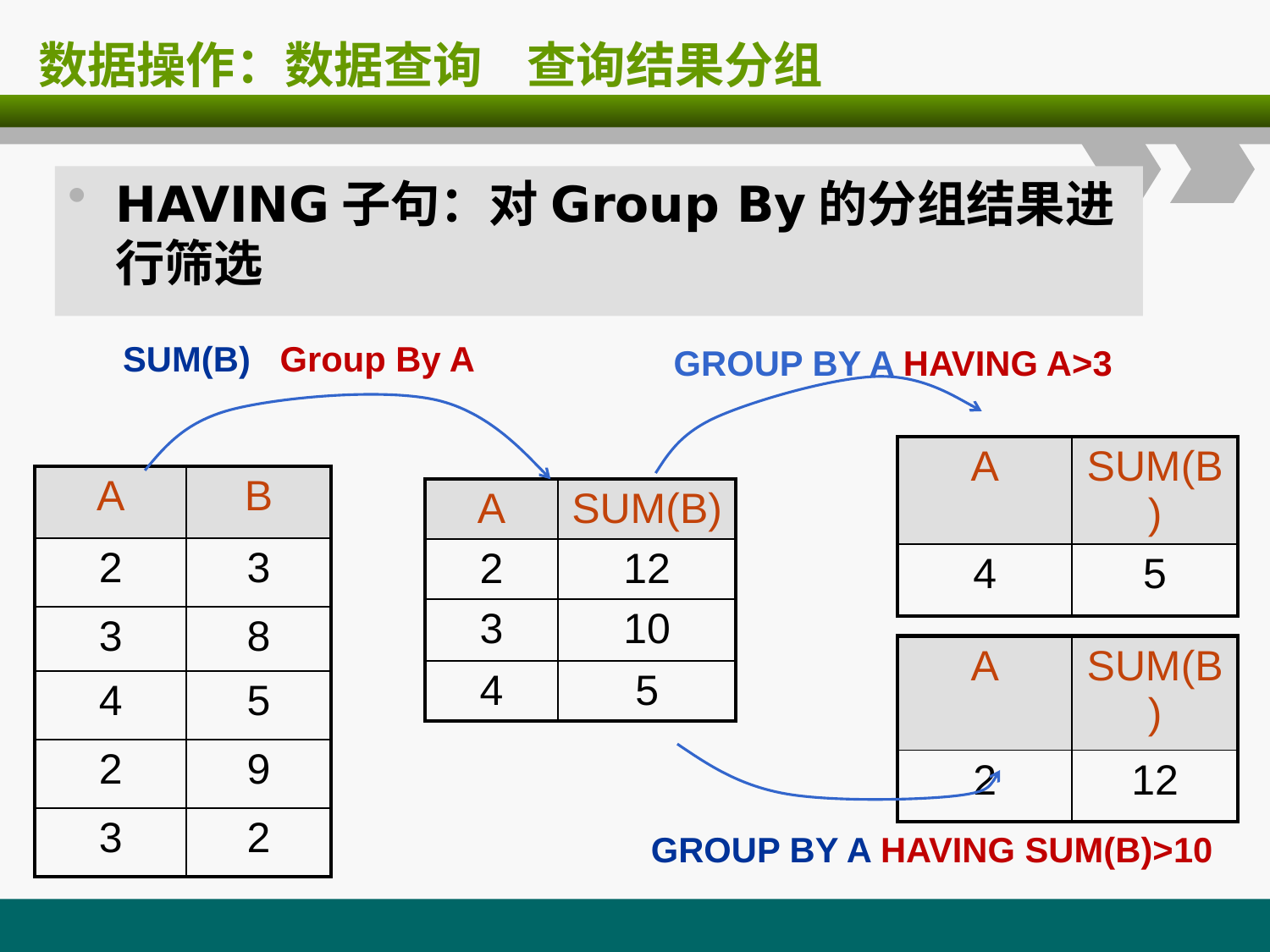

# 数据操作：数据查询    查询结果分组
HAVING子句：对Group By的分组结果进行筛选
SUM(B)   Group By A
GROUP BY A HAVING A>3

| A | SUM(B) |
| --- | --- |
| 4 | 5 |
| A | B |
| --- | --- |
| 2 | 3 |
| 3 | 8 |
| 4 | 5 |
| 2 | 9 |
| 3 | 2 |
| A | SUM(B) |
| --- | --- |
| 2 | 12 |
| 3 | 10 |
| 4 | 5 |
| A | SUM(B) |
| --- | --- |
| 2 | 12 |

GROUP BY A HAVING SUM(B)>10